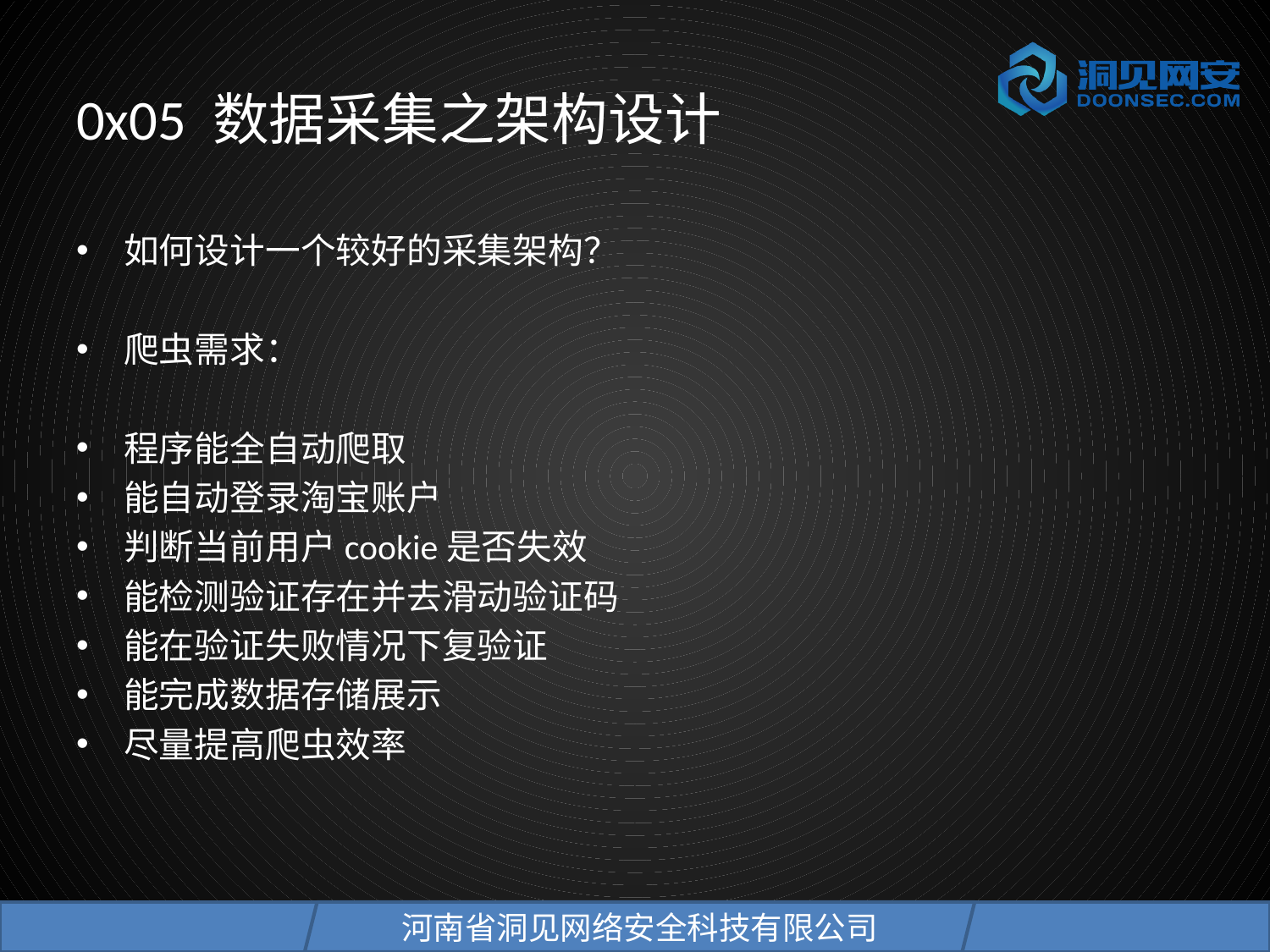

# 0x05 数据采集之架构设计
如何设计一个较好的采集架构？

爬虫需求：

程序能全自动爬取
能自动登录淘宝账户
判断当前用户cookie是否失效
能检测验证存在并去滑动验证码
能在验证失败情况下复验证
能完成数据存储展示
尽量提高爬虫效率